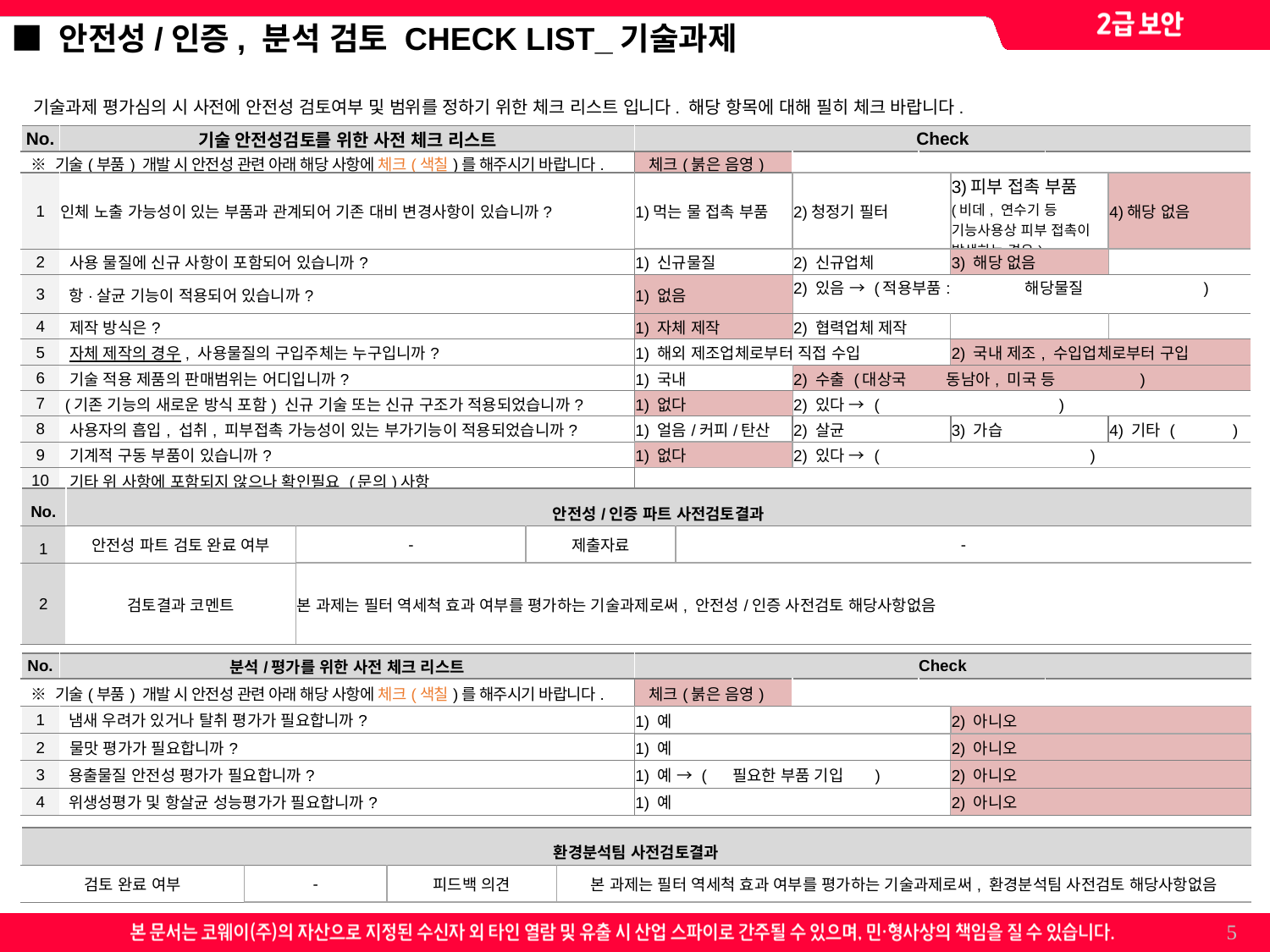

필수
■ 안전성/인증, 분석 검토 CHECK LIST_기술과제
기술과제 평가심의 시 사전에 안전성 검토여부 및 범위를 정하기 위한 체크 리스트 입니다. 해당 항목에 대해 필히 체크 바랍니다.
| No. | 기술 안전성검토를 위한 사전 체크 리스트 | Check |  |  |  |  |  |
| --- | --- | --- | --- | --- | --- | --- | --- |
| ※ 기술(부품) 개발 시 안전성 관련 아래 해당 사항에 체크(색칠)를 해주시기 바랍니다. |  | 체크(붉은 음영) |  |  |  |  |  |
| 1 | 인체 노출 가능성이 있는 부품과 관계되어 기존 대비 변경사항이 있습니까? | 1)먹는 물 접촉 부품 | 2)청정기 필터 |  | 3)피부 접촉 부품 (비데, 연수기 등 기능사용상 피부 접촉이 발생하는 경우) |  | 4)해당 없음 |
| 2 | 사용 물질에 신규 사항이 포함되어 있습니까? | 1) 신규물질 | 2) 신규업체 |  | 3) 해당 없음 |  |  |
| 3 | 항·살균 기능이 적용되어 있습니까? | 1) 없음 | 2) 있음 → (적용부품: 해당물질 ) |  |  |  |  |
| 4 | 제작 방식은? | 1) 자체 제작 | 2) 협력업체 제작 |  |  |  |  |
| 5 | 자체 제작의 경우, 사용물질의 구입주체는 누구입니까? | 1) 해외 제조업체로부터 직접 수입 |  |  | 2) 국내 제조, 수입업체로부터 구입 |  |  |
| 6 | 기술 적용 제품의 판매범위는 어디입니까? | 1) 국내 | 2) 수출 (대상국 동남아, 미국 등 ) |  |  |  |  |
| 7 | (기존 기능의 새로운 방식 포함) 신규 기술 또는 신규 구조가 적용되었습니까? | 1) 없다 | 2) 있다 → (　 ) |  |  |  |  |
| 8 | 사용자의 흡입, 섭취, 피부접촉 가능성이 있는 부가기능이 적용되었습니까? | 1) 얼음/커피/탄산 | 2) 살균 |  | 3) 가습 |  | 4) 기타 ( ) |
| 9 | 기계적 구동 부품이 있습니까? | 1) 없다 | 2) 있다 → (　 ) |  |  |  |  |
| 10 | 기타 위 사항에 포함되지 않으나 확인필요 (문의)사항 |  |  |  |  |  |  |
| No. | 안전성/인증 파트 사전검토결과 |  |  |  |
| --- | --- | --- | --- | --- |
| 1 | 안전성 파트 검토 완료 여부 | - | 제출자료 | - |
| 2 | 검토결과 코멘트 | 본 과제는 필터 역세척 효과 여부를 평가하는 기술과제로써, 안전성/인증 사전검토 해당사항없음 |  |  |
| No. | 분석/평가를 위한 사전 체크 리스트 | Check |  |  |  |  |
| --- | --- | --- | --- | --- | --- | --- |
| ※ 기술(부품) 개발 시 안전성 관련 아래 해당 사항에 체크(색칠)를 해주시기 바랍니다. |  | 체크(붉은 음영) |  |  |  |  |
| 1 | 냄새 우려가 있거나 탈취 평가가 필요합니까? | 1) 예 |  |  | 2) 아니오 |  |
| 2 | 물맛 평가가 필요합니까? | 1) 예 |  |  | 2) 아니오 |  |
| 3 | 용출물질 안전성 평가가 필요합니까? | 1) 예 → ( 필요한 부품 기입 ) |  |  | 2) 아니오 |  |
| 4 | 위생성평가 및 항살균 성능평가가 필요합니까? | 1) 예 |  |  | 2) 아니오 |  |
| 환경분석팀 사전검토결과 |  |  |  |
| --- | --- | --- | --- |
| 검토 완료 여부 | - | 피드백 의견 | 본 과제는 필터 역세척 효과 여부를 평가하는 기술과제로써, 환경분석팀 사전검토 해당사항없음 |
5